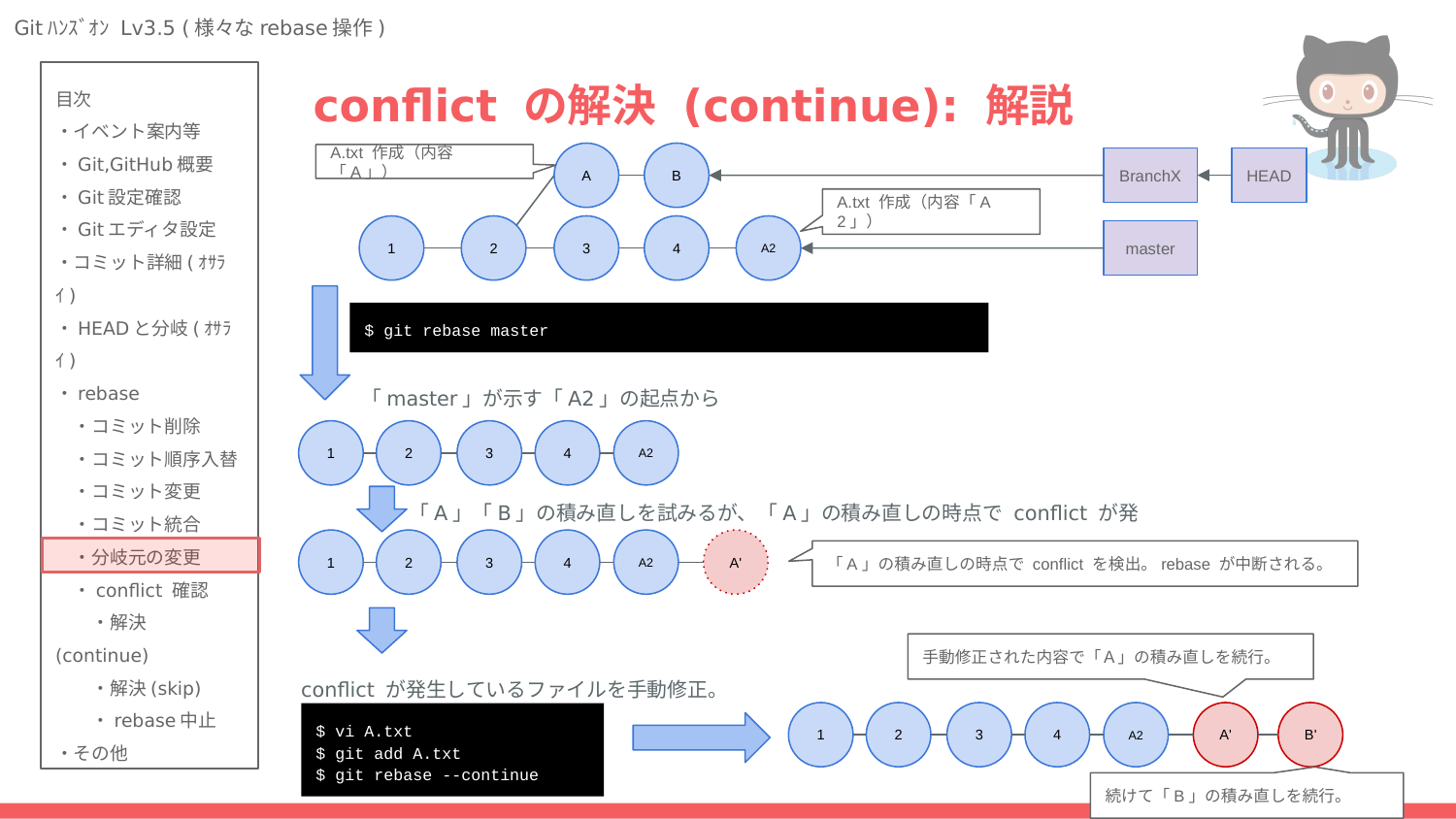

# conflict の解決 (continue): 解説
A
B
A.txt 作成（内容「A」）
BranchX
HEAD
A.txt 作成（内容「A2」）
1
2
3
4
A2
master
$ git rebase master

「master」が示す「A2」の起点から
A2
1
2
3
4
「A」「B」の積み直しを試みるが、「A」の積み直しの時点で conflict が発生。

A2
1
2
3
4
A'

「A」の積み直しの時点で conflict を検出。rebase が中断される。

手動修正された内容で「Ａ」の積み直しを続行。
conflict が発生しているファイルを手動修正。
A2
1
2
3
4
A'
B'
$ vi A.txt
$ git add A.txt
$ git rebase --continue

続けて「B」の積み直しを続行。